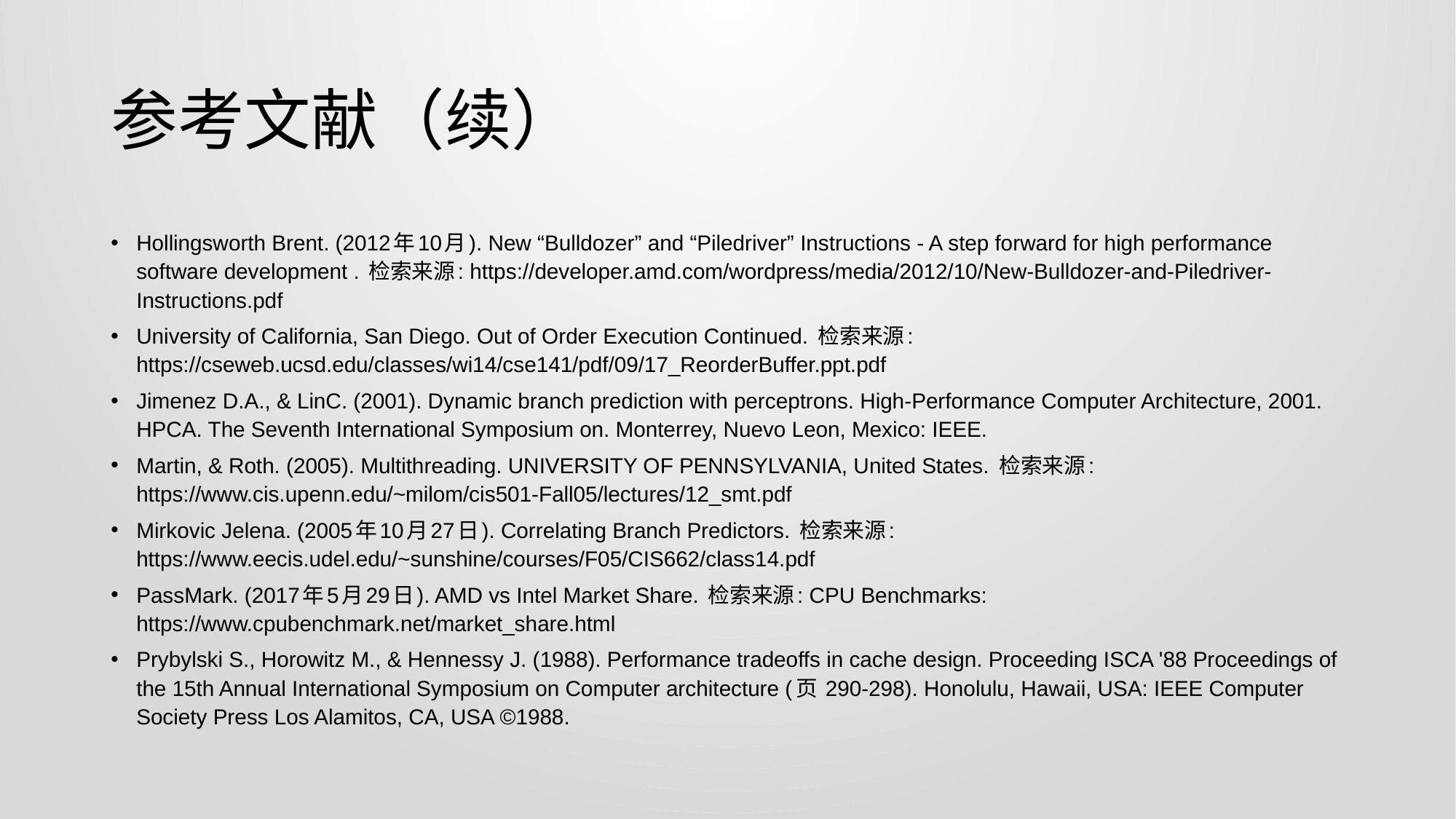

# 参考文献（续）
Hollingsworth Brent. (2012年10月). New “Bulldozer” and “Piledriver” Instructions - A step forward for high performance software development . 检索来源: https://developer.amd.com/wordpress/media/2012/10/New-Bulldozer-and-Piledriver-Instructions.pdf
University of California, San Diego. Out of Order Execution Continued. 检索来源: https://cseweb.ucsd.edu/classes/wi14/cse141/pdf/09/17_ReorderBuffer.ppt.pdf
Jimenez D.A., & LinC. (2001). Dynamic branch prediction with perceptrons. High-Performance Computer Architecture, 2001. HPCA. The Seventh International Symposium on. Monterrey, Nuevo Leon, Mexico: IEEE.
Martin, & Roth. (2005). Multithreading. UNIVERSITY OF PENNSYLVANIA, United States. 检索来源: https://www.cis.upenn.edu/~milom/cis501-Fall05/lectures/12_smt.pdf
Mirkovic Jelena. (2005年10月27日). Correlating Branch Predictors. 检索来源: https://www.eecis.udel.edu/~sunshine/courses/F05/CIS662/class14.pdf
PassMark. (2017年5月29日). AMD vs Intel Market Share. 检索来源: CPU Benchmarks: https://www.cpubenchmark.net/market_share.html
Prybylski S., Horowitz M., & Hennessy J. (1988). Performance tradeoffs in cache design. Proceeding ISCA '88 Proceedings of the 15th Annual International Symposium on Computer architecture (页 290-298). Honolulu, Hawaii, USA: IEEE Computer Society Press Los Alamitos, CA, USA ©1988.